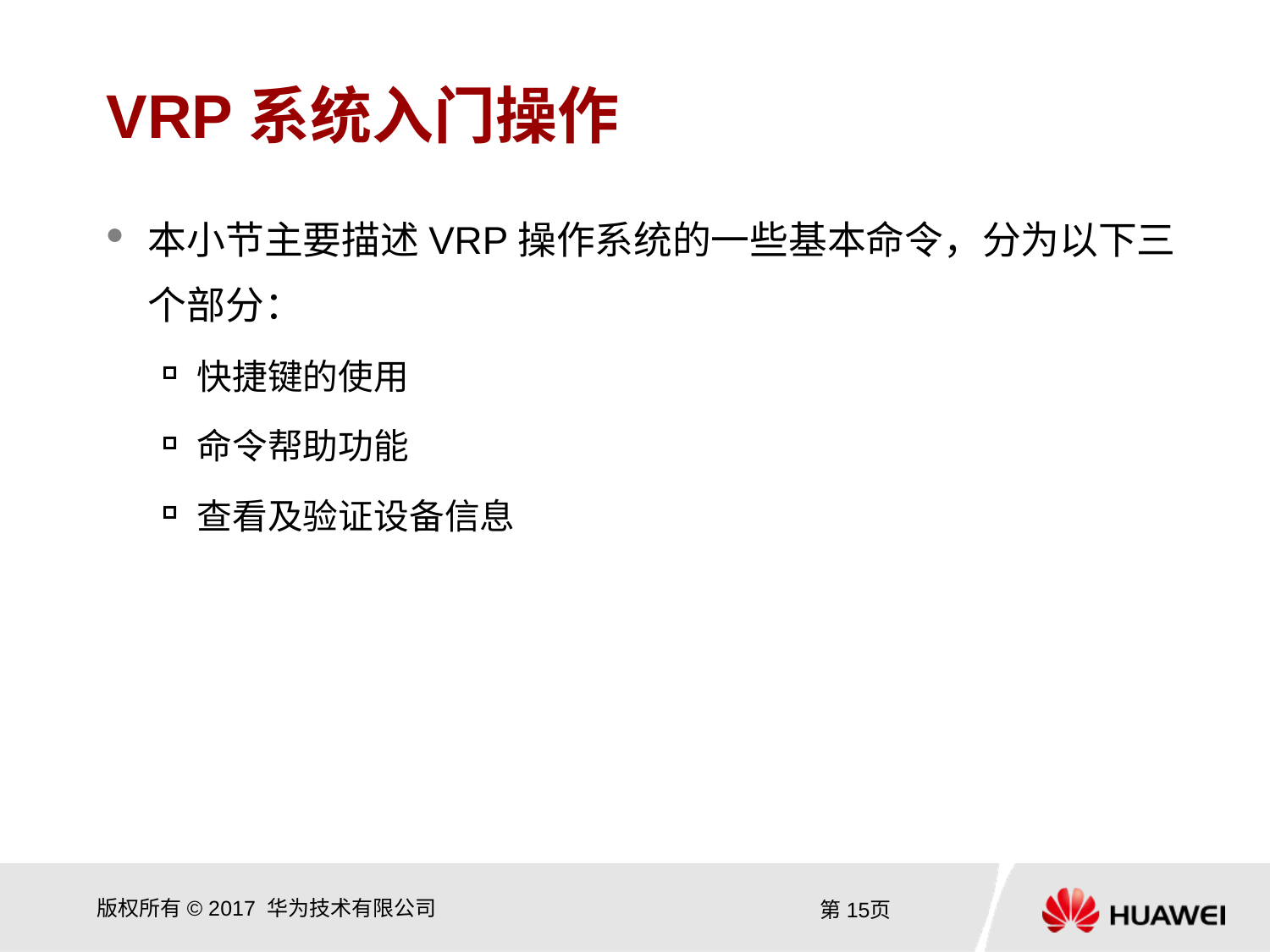

# VRP系统入门操作
本小节主要描述VRP操作系统的一些基本命令，分为以下三个部分：
快捷键的使用
命令帮助功能
查看及验证设备信息